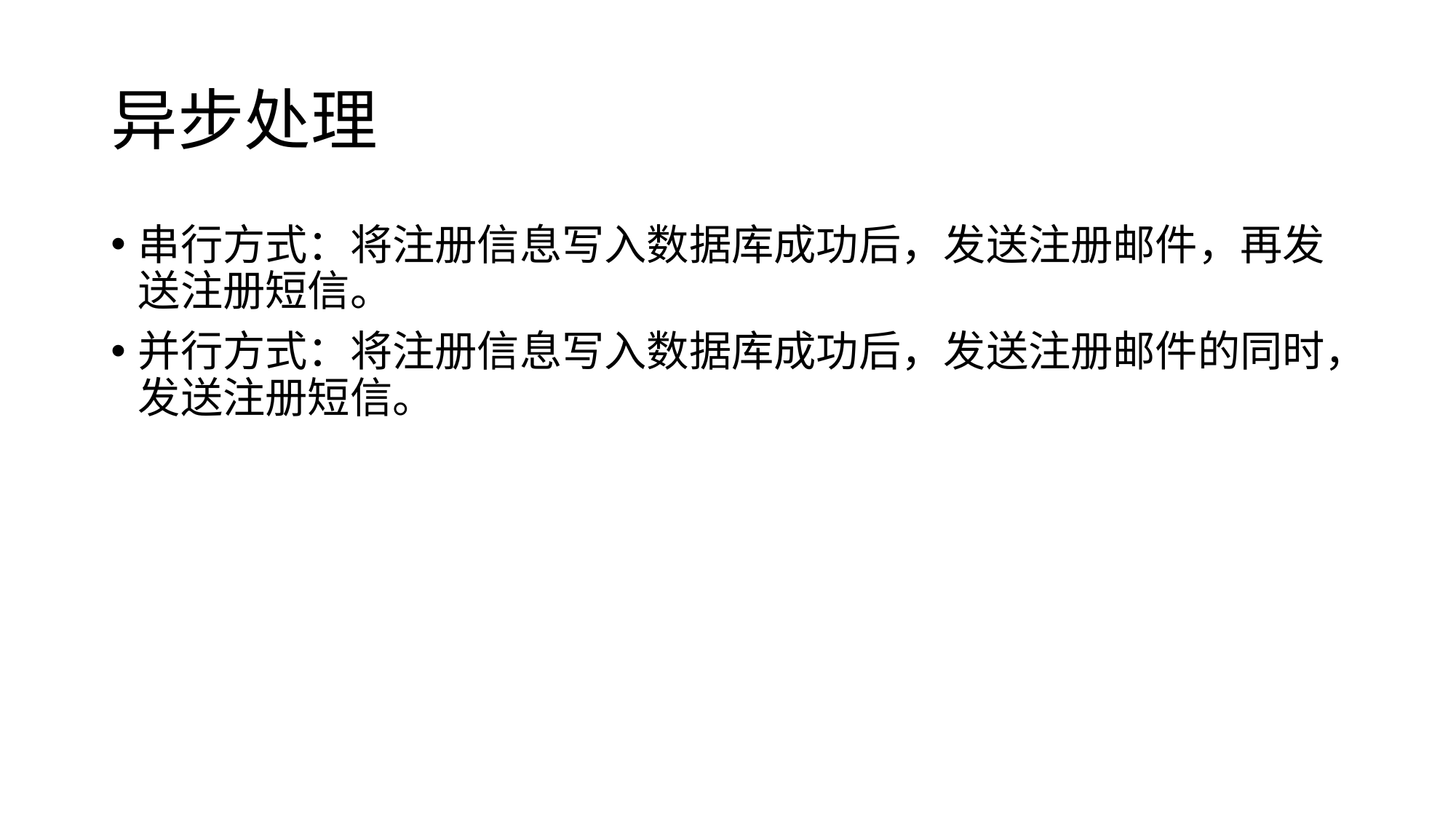

# 异步处理
串行方式：将注册信息写入数据库成功后，发送注册邮件，再发送注册短信。
并行方式：将注册信息写入数据库成功后，发送注册邮件的同时，发送注册短信。